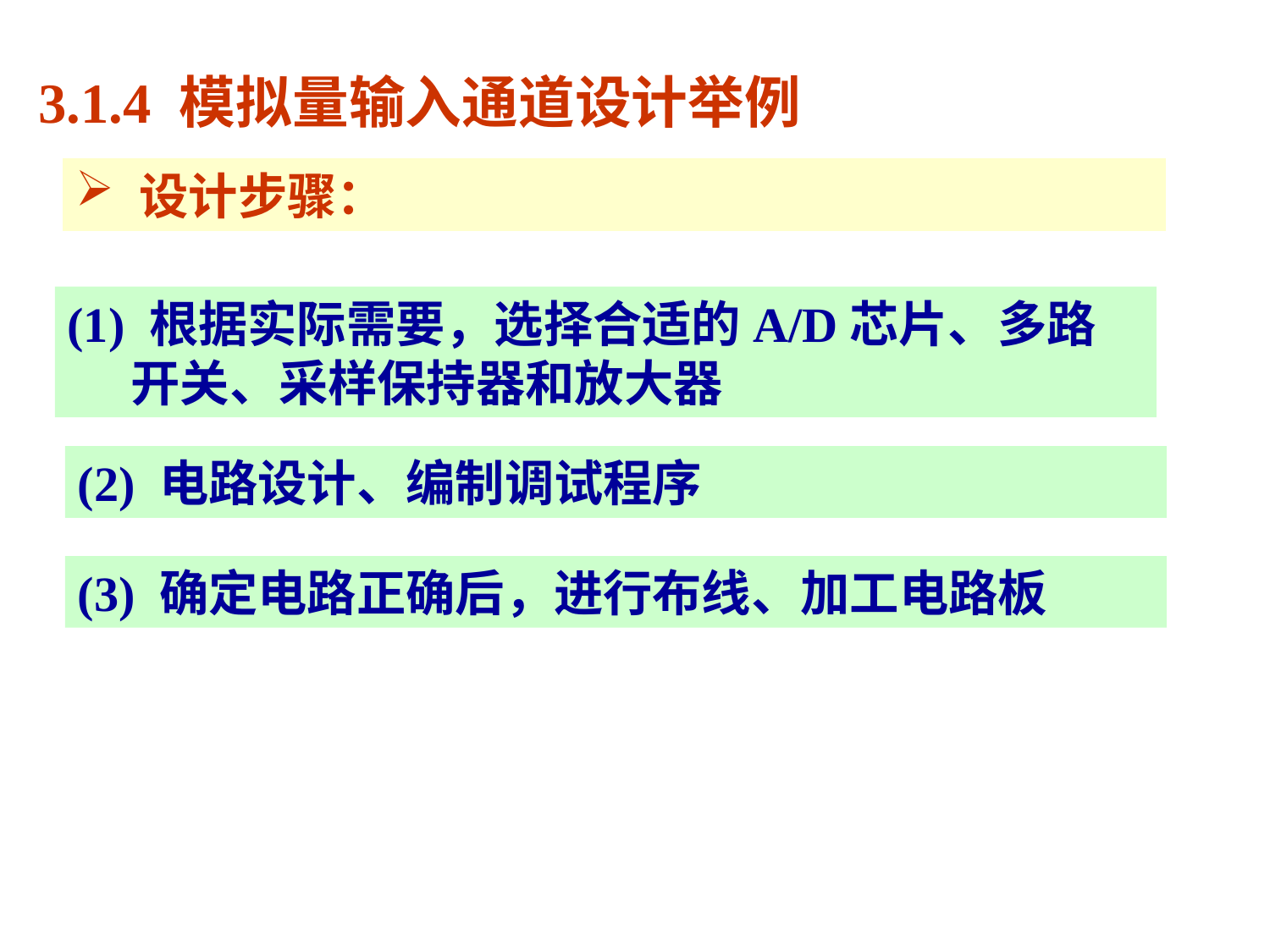

3.1.4 模拟量输入通道设计举例
设计步骤：
(1) 根据实际需要，选择合适的A/D芯片、多路开关、采样保持器和放大器
(2) 电路设计、编制调试程序
(3) 确定电路正确后，进行布线、加工电路板